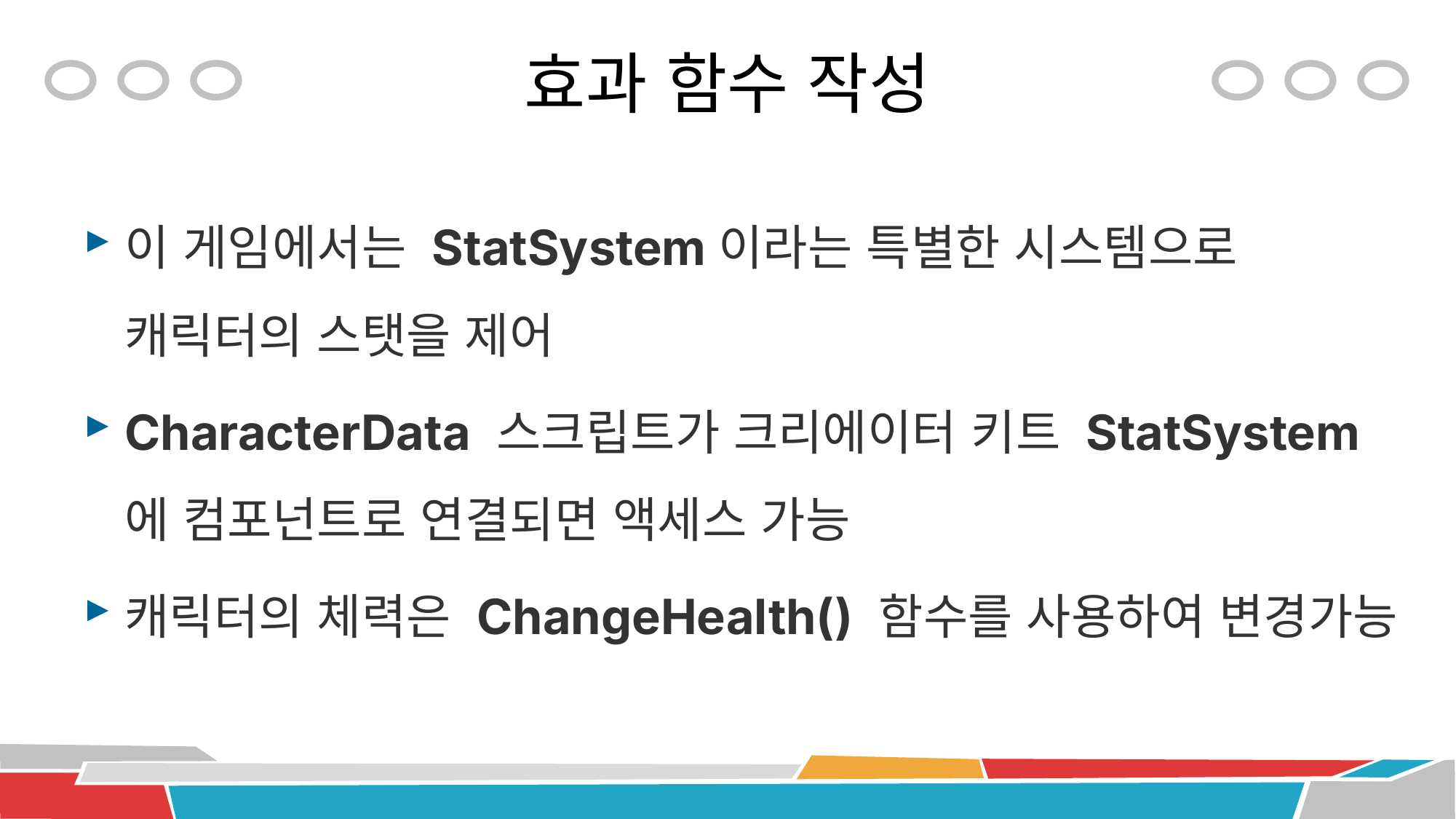

# 효과 함수 작성
이 게임에서는 StatSystem이라는 특별한 시스템으로 캐릭터의 스탯을 제어
CharacterData 스크립트가 크리에이터 키트 StatSystem에 컴포넌트로 연결되면 액세스 가능
캐릭터의 체력은 ChangeHealth() 함수를 사용하여 변경가능